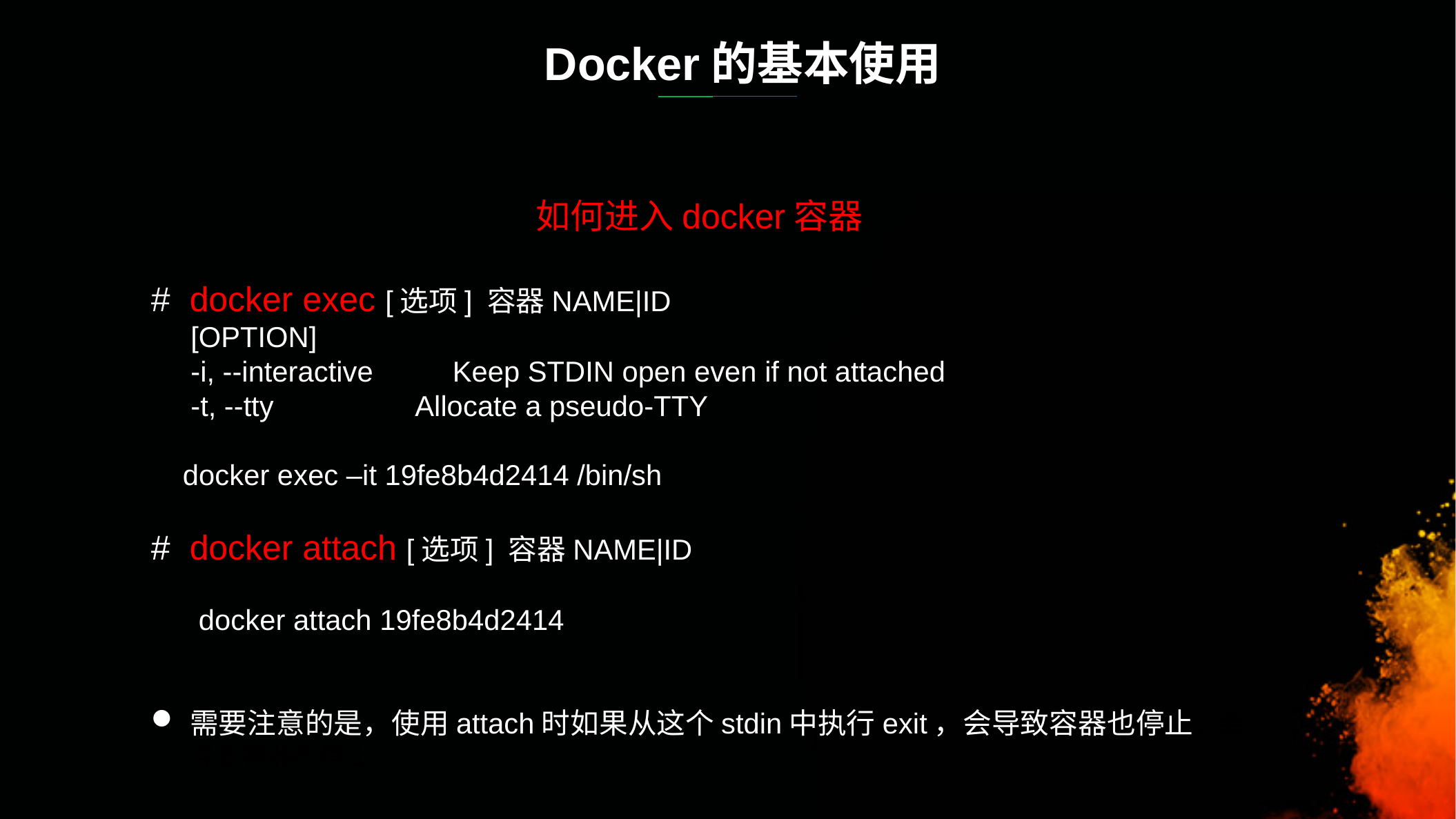

Docker的基本使用
如何进入docker容器

#  docker exec [选项] 容器NAME|ID
     [OPTION]
     -i, --interactive          Keep STDIN open even if not attached
     -t, --tty                  Allocate a pseudo-TTY

    docker exec –it 19fe8b4d2414 /bin/sh

#  docker attach [选项] 容器NAME|ID

      docker attach 19fe8b4d2414

需要注意的是，使用attach时如果从这个stdin中执行exit，会导致容器也停止，会导致容器的停止。